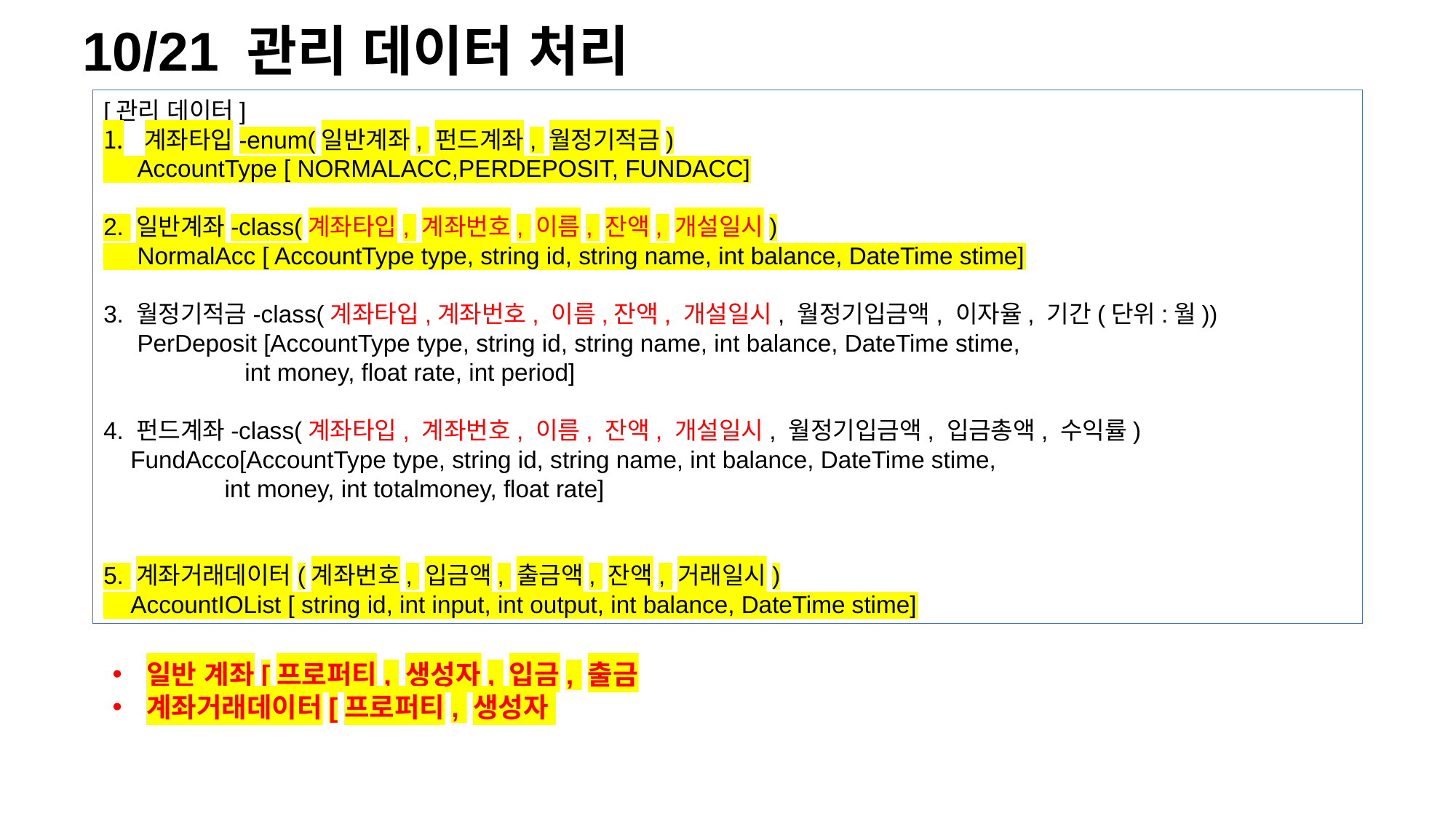

10/21 관리 데이터 처리
[관리 데이터]
계좌타입-enum(일반계좌, 펀드계좌, 월정기적금)
     AccountType [ NORMALACC,PERDEPOSIT, FUNDACC]

2. 일반계좌-class(계좌타입, 계좌번호, 이름, 잔액, 개설일시)
     NormalAcc [ AccountType type, string id, string name, int balance, DateTime stime]

3. 월정기적금-class(계좌타입,계좌번호, 이름,잔액, 개설일시, 월정기입금액, 이자율, 기간(단위:월))
     PerDeposit [AccountType type, string id, string name, int balance, DateTime stime,
                     int money, float rate, int period]

4. 펀드계좌-class(계좌타입, 계좌번호, 이름, 잔액, 개설일시, 월정기입금액, 입금총액, 수익률)
    FundAcco[AccountType type, string id, string name, int balance, DateTime stime,
                  int money, int totalmoney, float rate]

5. 계좌거래데이터(계좌번호, 입금액, 출금액, 잔액, 거래일시)
    AccountIOList [ string id, int input, int output, int balance, DateTime stime]
일반 계좌[프로퍼티, 생성자, 입금, 출금
계좌거래데이터[프로퍼티, 생성자